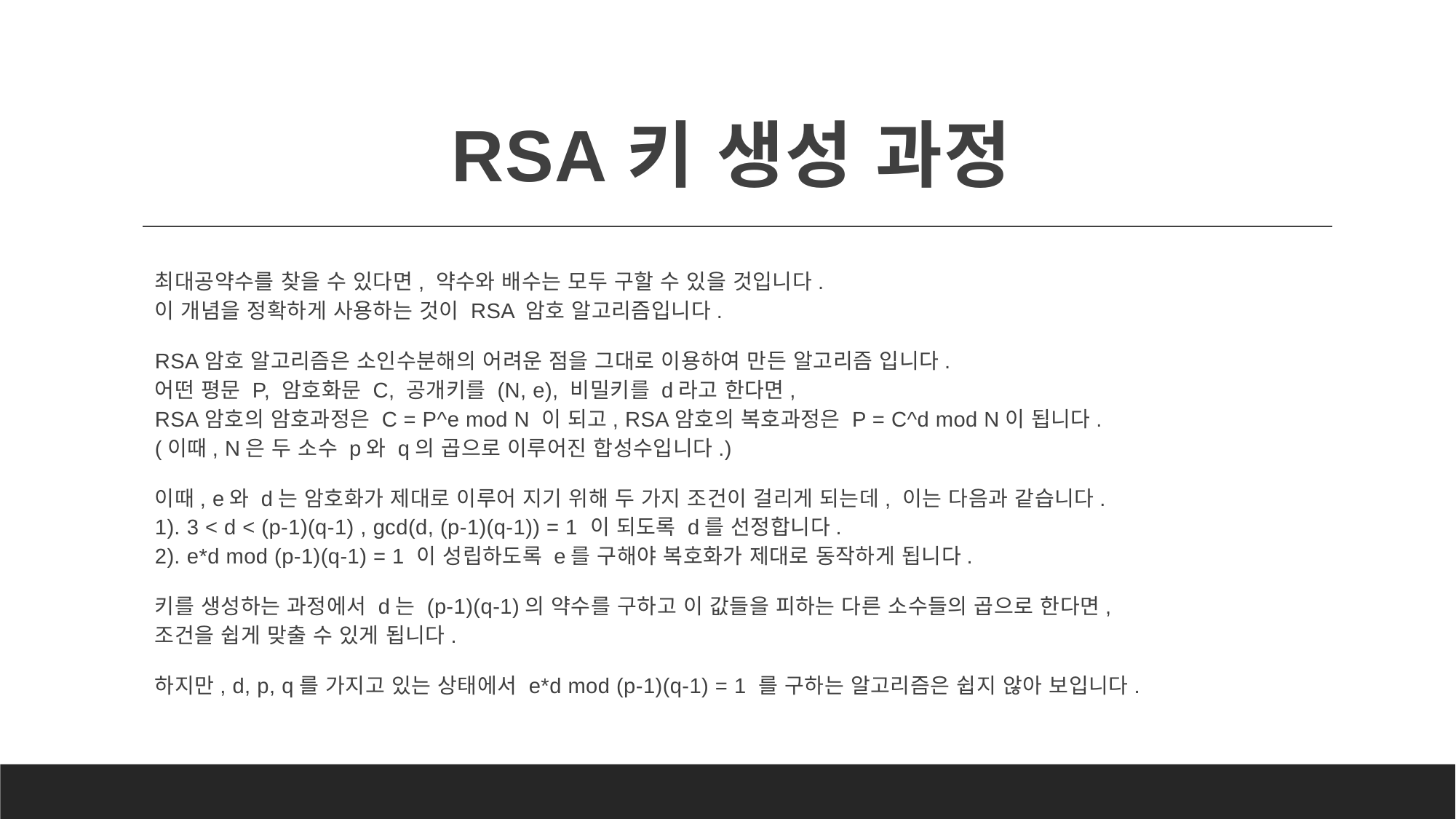

# RSA키 생성 과정
최대공약수를 찾을 수 있다면, 약수와 배수는 모두 구할 수 있을 것입니다.
이 개념을 정확하게 사용하는 것이 RSA 암호 알고리즘입니다.
RSA암호 알고리즘은 소인수분해의 어려운 점을 그대로 이용하여 만든 알고리즘 입니다.
어떤 평문 P, 암호화문 C, 공개키를 (N, e), 비밀키를 d라고 한다면,
RSA암호의 암호과정은 C = P^e mod N 이 되고, RSA암호의 복호과정은 P = C^d mod N이 됩니다.
(이때, N은 두 소수 p와 q의 곱으로 이루어진 합성수입니다.)
이때, e와 d는 암호화가 제대로 이루어 지기 위해 두 가지 조건이 걸리게 되는데, 이는 다음과 같습니다.
1). 3 < d < (p-1)(q-1) , gcd(d, (p-1)(q-1)) = 1 이 되도록 d를 선정합니다.
2). e*d mod (p-1)(q-1) = 1 이 성립하도록 e를 구해야 복호화가 제대로 동작하게 됩니다.
키를 생성하는 과정에서 d는 (p-1)(q-1)의 약수를 구하고 이 값들을 피하는 다른 소수들의 곱으로 한다면,
조건을 쉽게 맞출 수 있게 됩니다.
하지만, d, p, q를 가지고 있는 상태에서 e*d mod (p-1)(q-1) = 1 를 구하는 알고리즘은 쉽지 않아 보입니다.